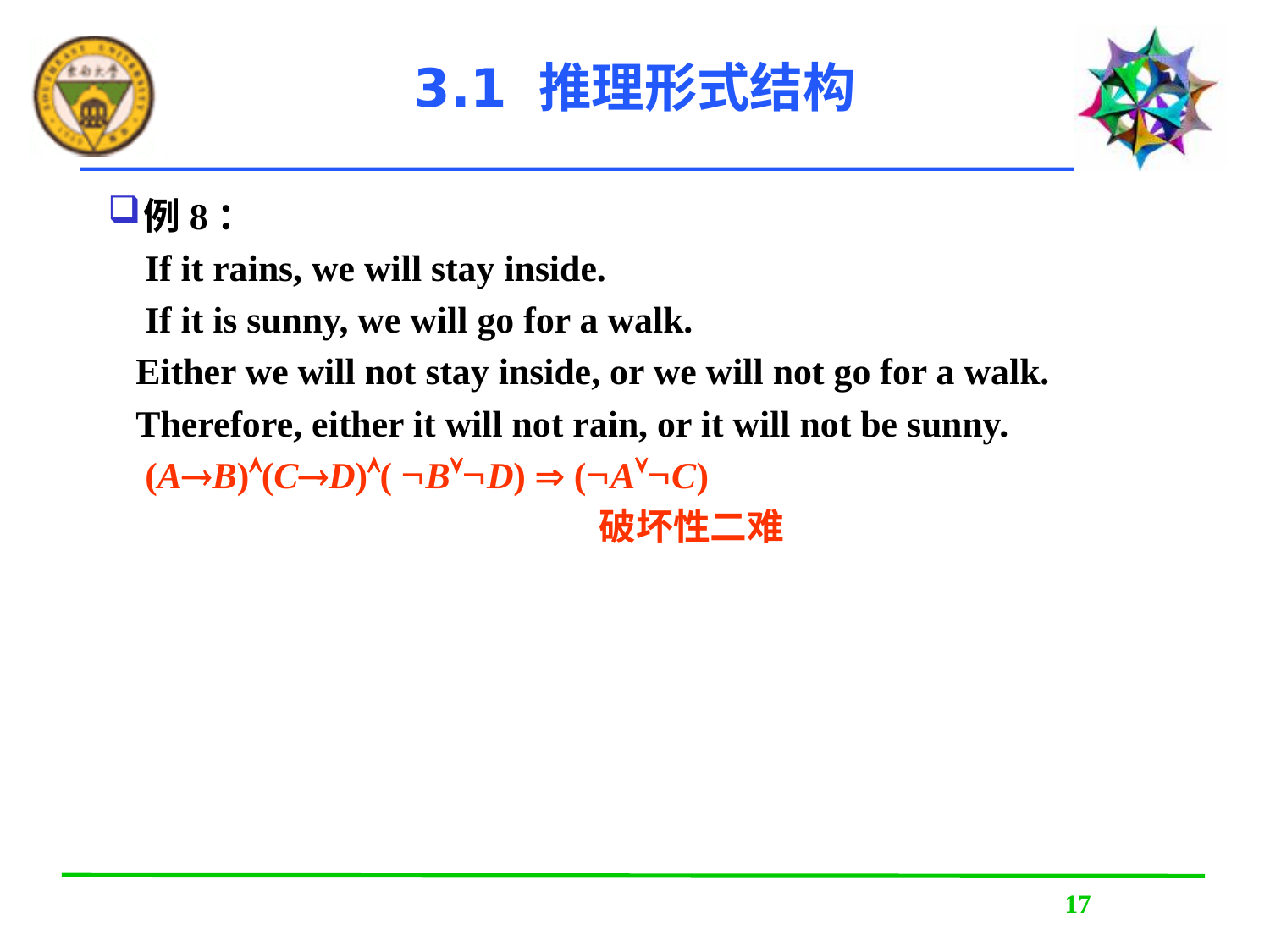

# 3.1 推理形式结构
例8：
    If it rains, we will stay inside.
    If it is sunny, we will go for a walk.
   Either we will not stay inside, or we will not go for a walk.
   Therefore, either it will not rain, or it will not be sunny.
    (A→B)∧(C→D)∧( ¬B∨¬D) ⇒ (¬A∨¬C)
                                                         破坏性二难